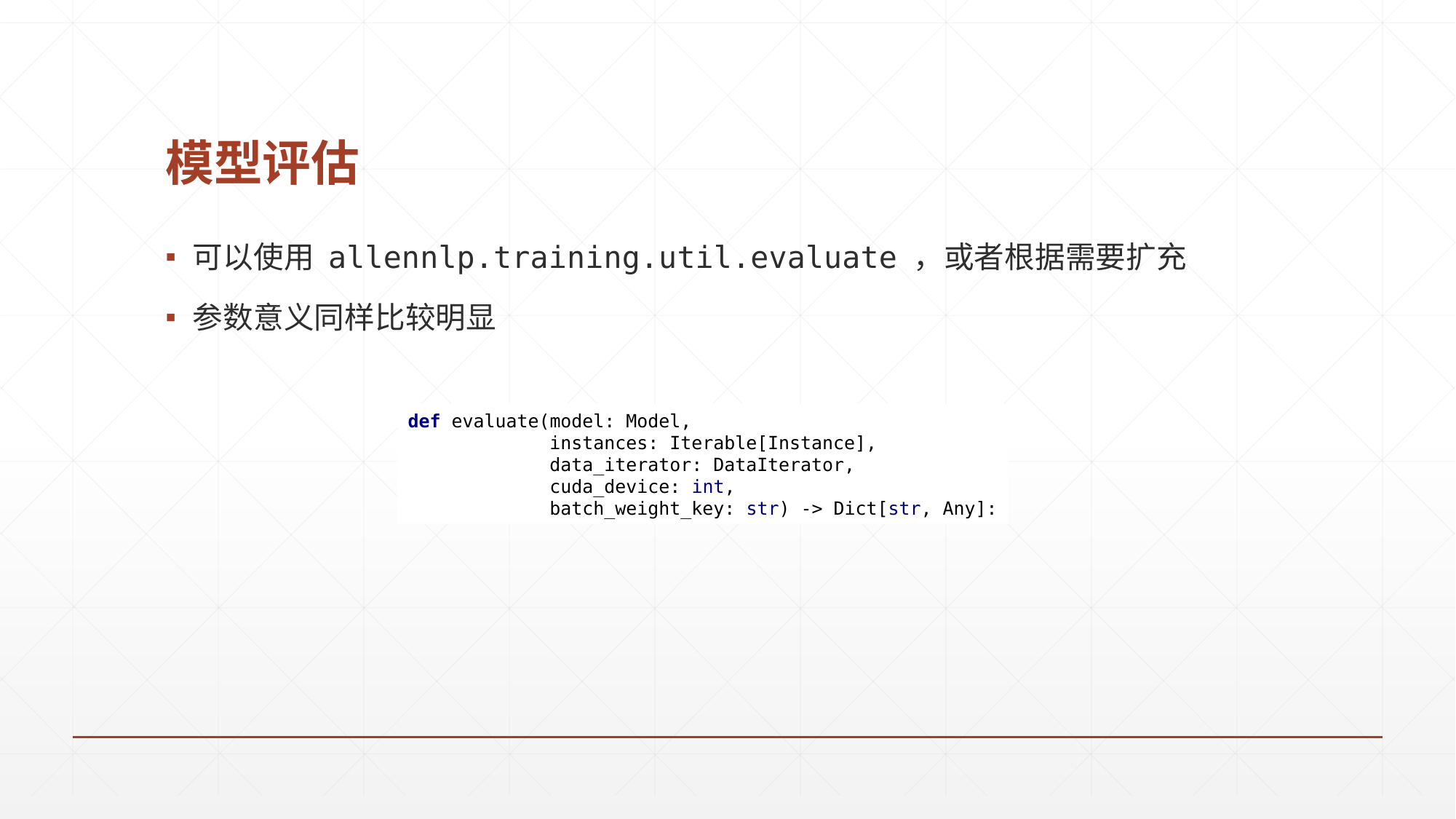

# 模型评估
可以使用 allennlp.training.util.evaluate ，或者根据需要扩充
参数意义同样比较明显
def evaluate(model: Model,
             instances: Iterable[Instance],
             data_iterator: DataIterator,
             cuda_device: int,
             batch_weight_key: str) -> Dict[str, Any]: